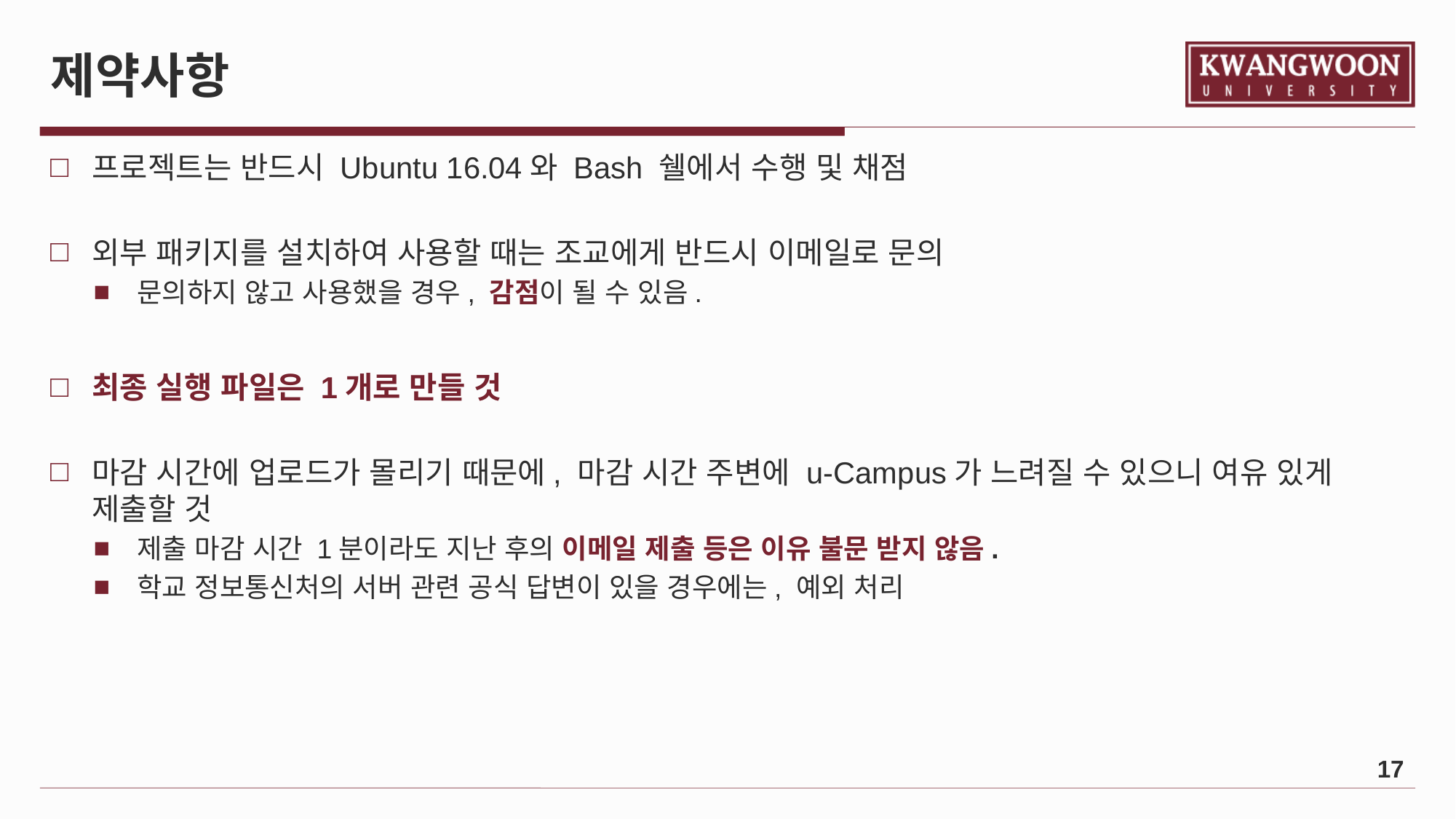

# 제약사항
프로젝트는 반드시 Ubuntu 16.04와 Bash 쉘에서 수행 및 채점

외부 패키지를 설치하여 사용할 때는 조교에게 반드시 이메일로 문의
문의하지 않고 사용했을 경우, 감점이 될 수 있음.

최종 실행 파일은 1개로 만들 것

마감 시간에 업로드가 몰리기 때문에, 마감 시간 주변에 u-Campus가 느려질 수 있으니 여유 있게 제출할 것
제출 마감 시간 1분이라도 지난 후의 이메일 제출 등은 이유 불문 받지 않음.
학교 정보통신처의 서버 관련 공식 답변이 있을 경우에는, 예외 처리
	17